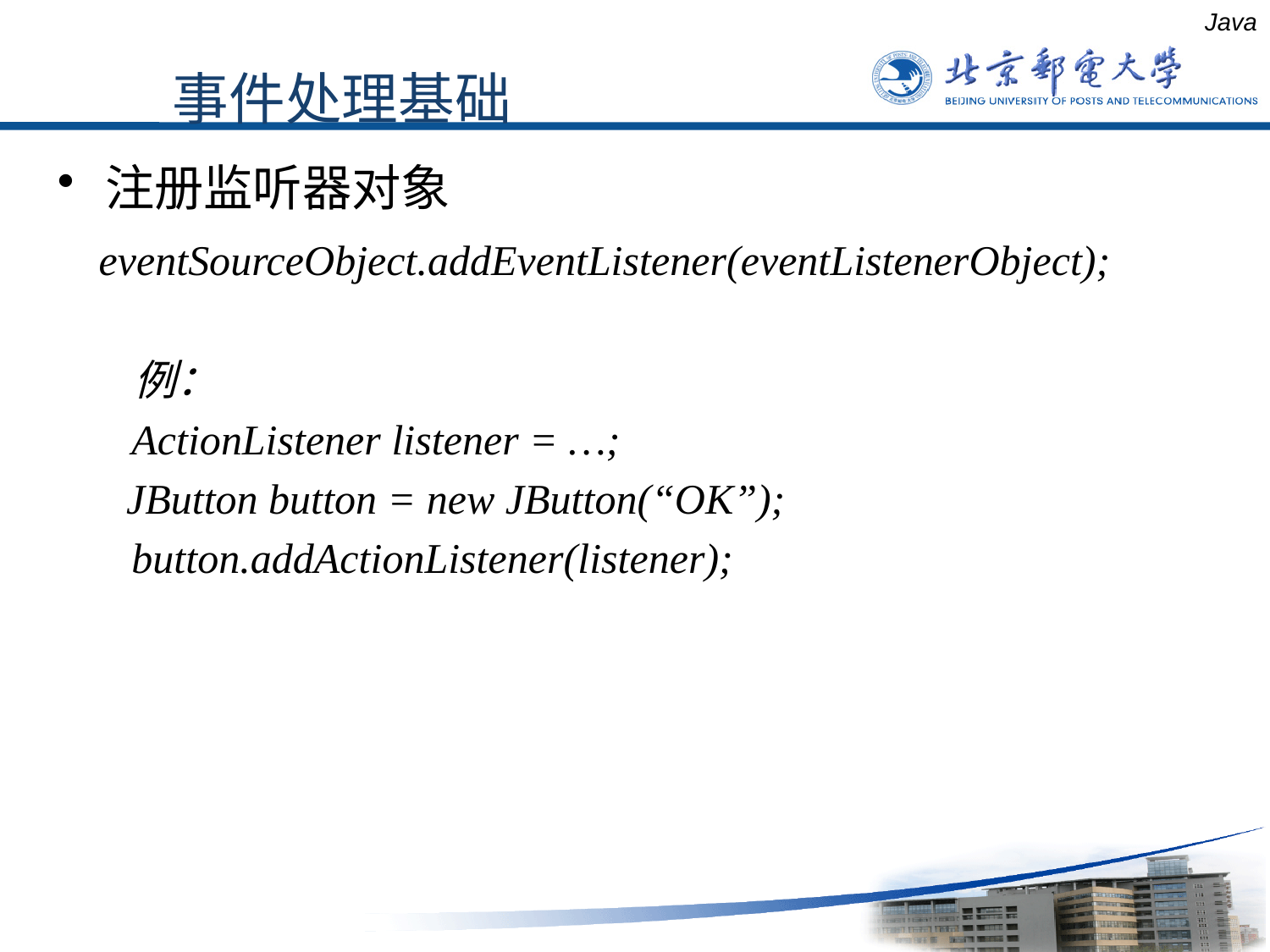

注册监听器对象
   eventSourceObject.addEventListener(eventListenerObject);

       例：
       ActionListener listener = …;
	  JButton button = new JButton(“OK”);
       button.addActionListener(listener);
Java
事件处理基础